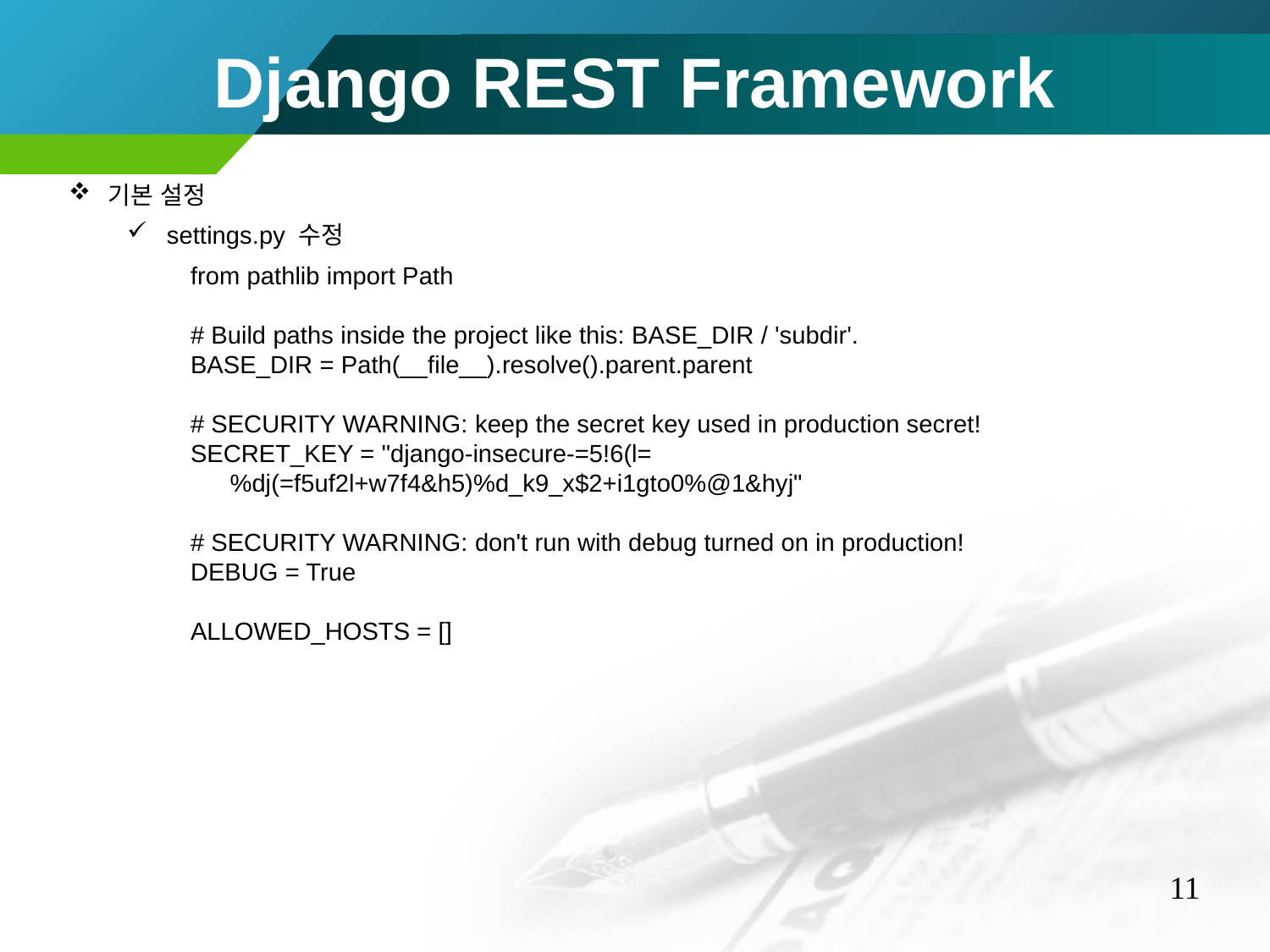

Django REST Framework
기본 설정
settings.py 수정
from pathlib import Path

# Build paths inside the project like this: BASE_DIR / 'subdir'.
BASE_DIR = Path(__file__).resolve().parent.parent

# SECURITY WARNING: keep the secret key used in production secret!
SECRET_KEY = "django-insecure-=5!6(l=%dj(=f5uf2l+w7f4&h5)%d_k9_x$2+i1gto0%@1&hyj"

# SECURITY WARNING: don't run with debug turned on in production!
DEBUG = True

ALLOWED_HOSTS = []
11